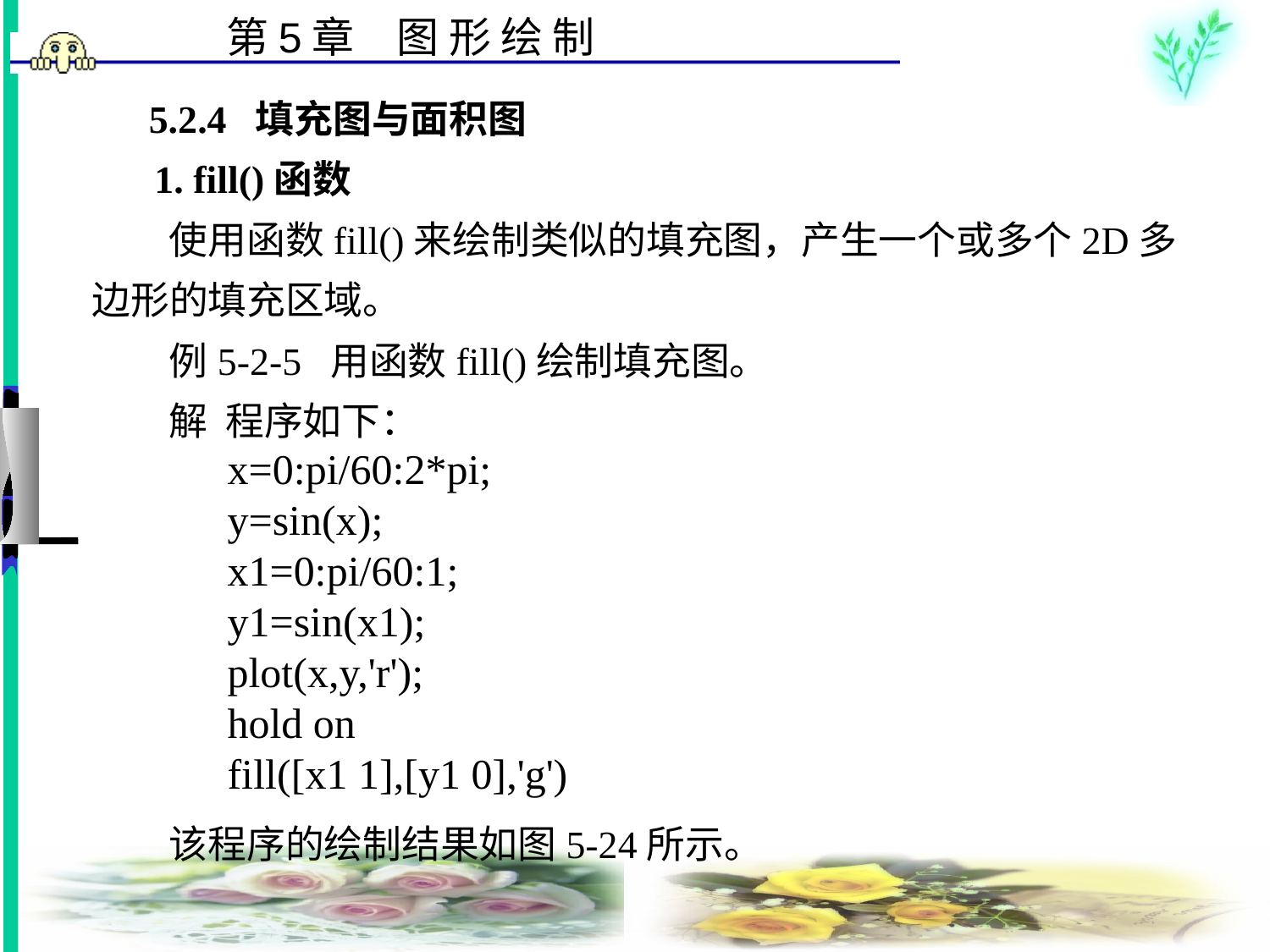

# 5.2.4  填充图与面积图 1. fill()函数 　　使用函数fill()来绘制类似的填充图，产生一个或多个2D多边形的填充区域。 　　例5-2-5  用函数fill()绘制填充图。 　　解  程序如下： 　　 　　该程序的绘制结果如图5-24所示。
x=0:pi/60:2*pi;
y=sin(x);
x1=0:pi/60:1;
y1=sin(x1);
plot(x,y,'r');
hold on
fill([x1 1],[y1 0],'g')